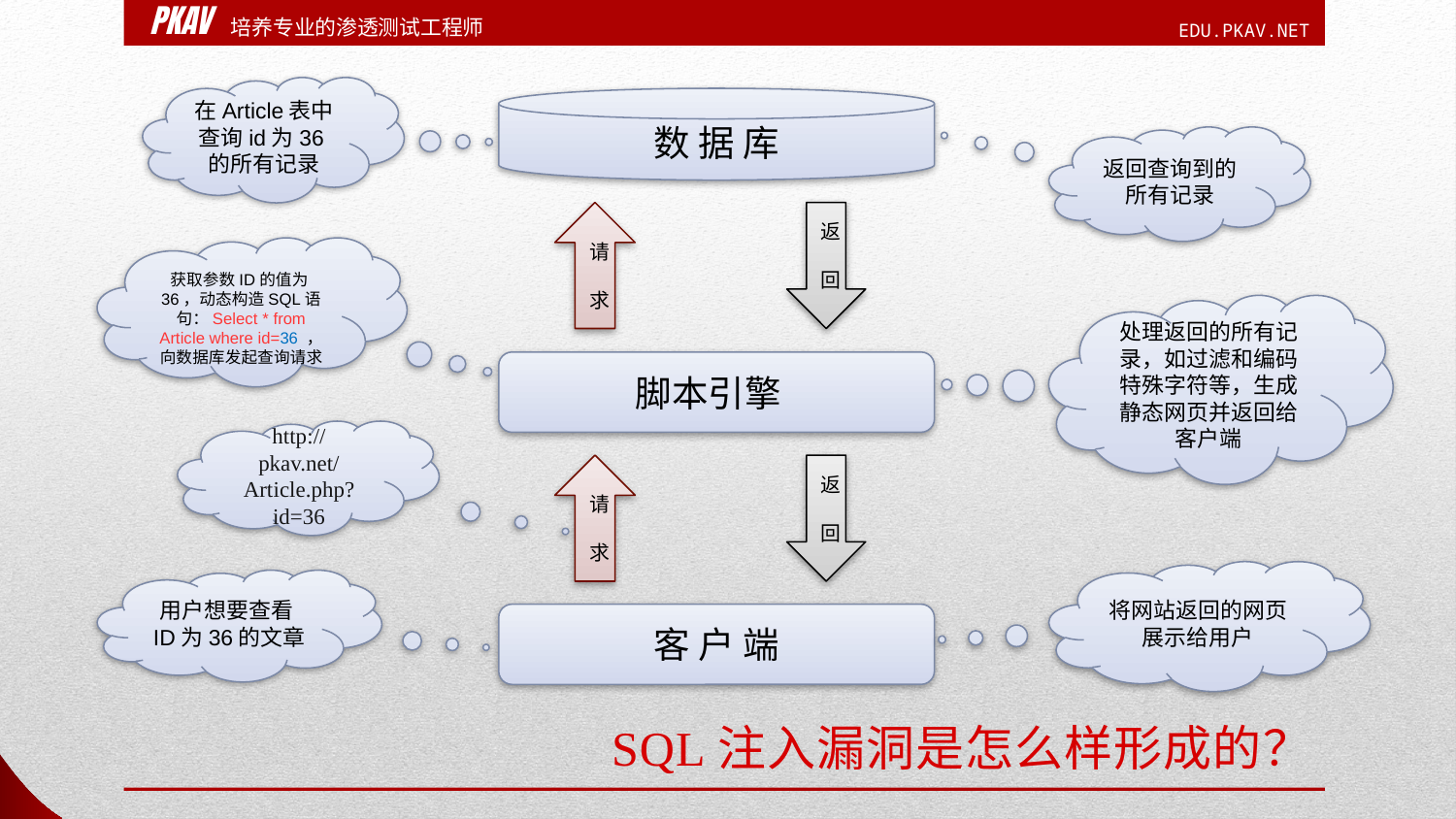

在Article表中查询id为36的所有记录
数 据 库
返回查询到的所有记录
请

求
返

回

获取参数ID的值为36，动态构造SQL语句：Select * from Article where id=36 ，向数据库发起查询请求
处理返回的所有记录，如过滤和编码特殊字符等，生成静态网页并返回给客户端
脚本引擎
http://pkav.net/Article.php?id=36
请

求
返

回
将网站返回的网页展示给用户
用户想要查看ID为36的文章
客 户 端
# SQL注入漏洞是怎么样形成的？